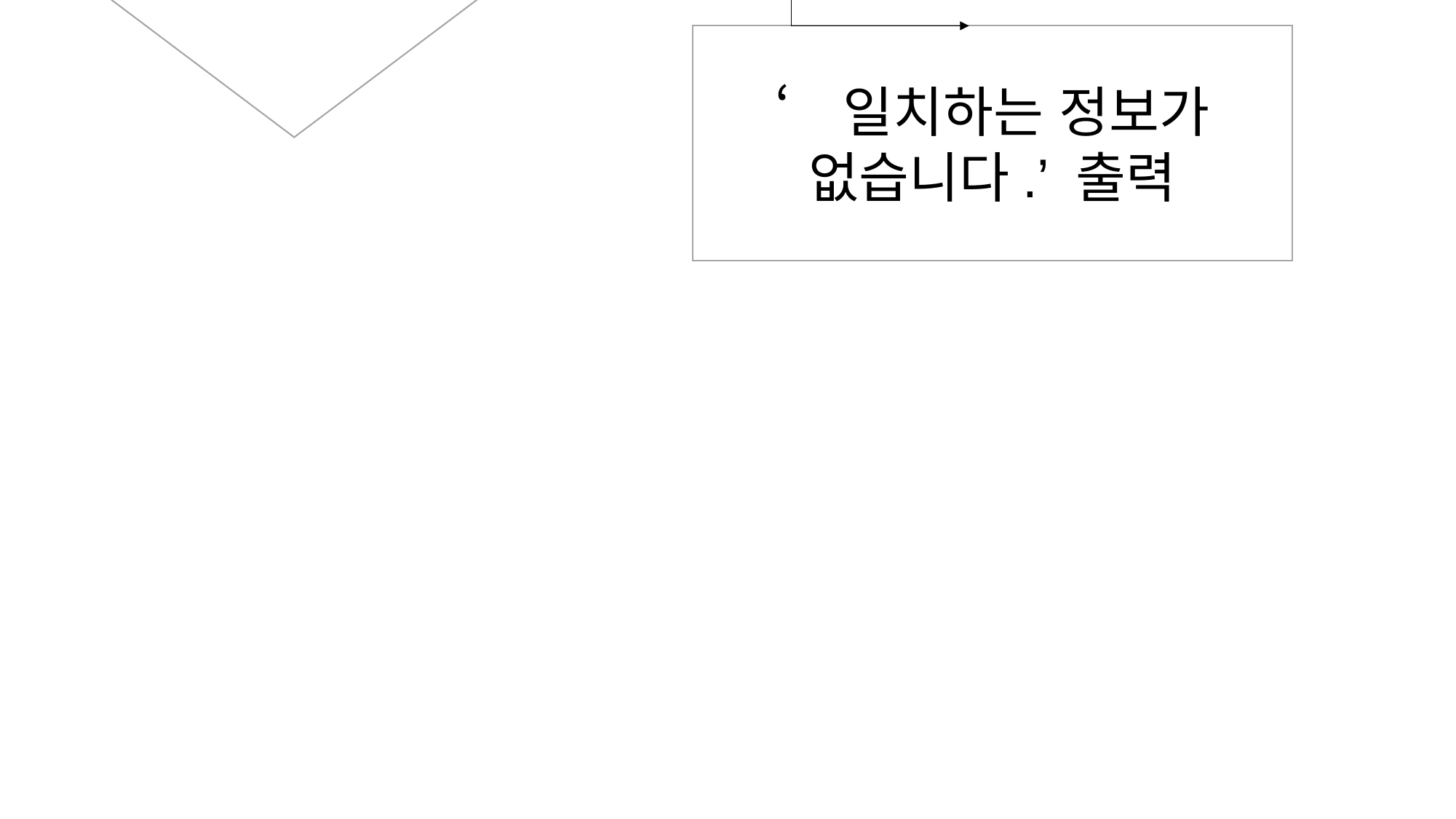

비밀번호 찾기

[필드] 아이디
[필드] 이름
[필드] 연락처
[버튼] 확인
비밀번호 찾기
확인 버튼 클릭
필드값 입력
필드값을 모두 입력했나요?
4-1
N
Y
4-2

이 입력란을 작성하세요.
!
동일 이름/연락처 검색
4-3
User DB
일치하는 정보가 있나요?
4-4
4-5
N
Y
‘일치하는 정보가 없습니다.’ 출력
일치하는 정보 확인
비밀번호 변경

[필드] 새 비밀번호
[필드] 새 비밀번호 확인
[버튼] 비밀번호 변경
비밀번호 변경
필드값 입력
필드값을 모두 입력했나요?
4-6
4-7
Y
N
비밀번호 변경 버튼이 비활성화 상태
모든 필드값이 유효성 검사를 통과했나요?
4-8
4-9
N
Y
비밀번호 변경 버튼이 비활성화 상태
새 비밀번호와 새 비밀번호 확인의 입력값이 서로 같나요?
4-11
4-10
N
Y
비밀번호 변경 버튼이 활성화 상태
비밀번호 변경 버튼이 비활성화 상태

비밀번호 변경이 성공적으로 되었습니다.
!
비밀번호 변경 버튼 클릭
로그인 화면